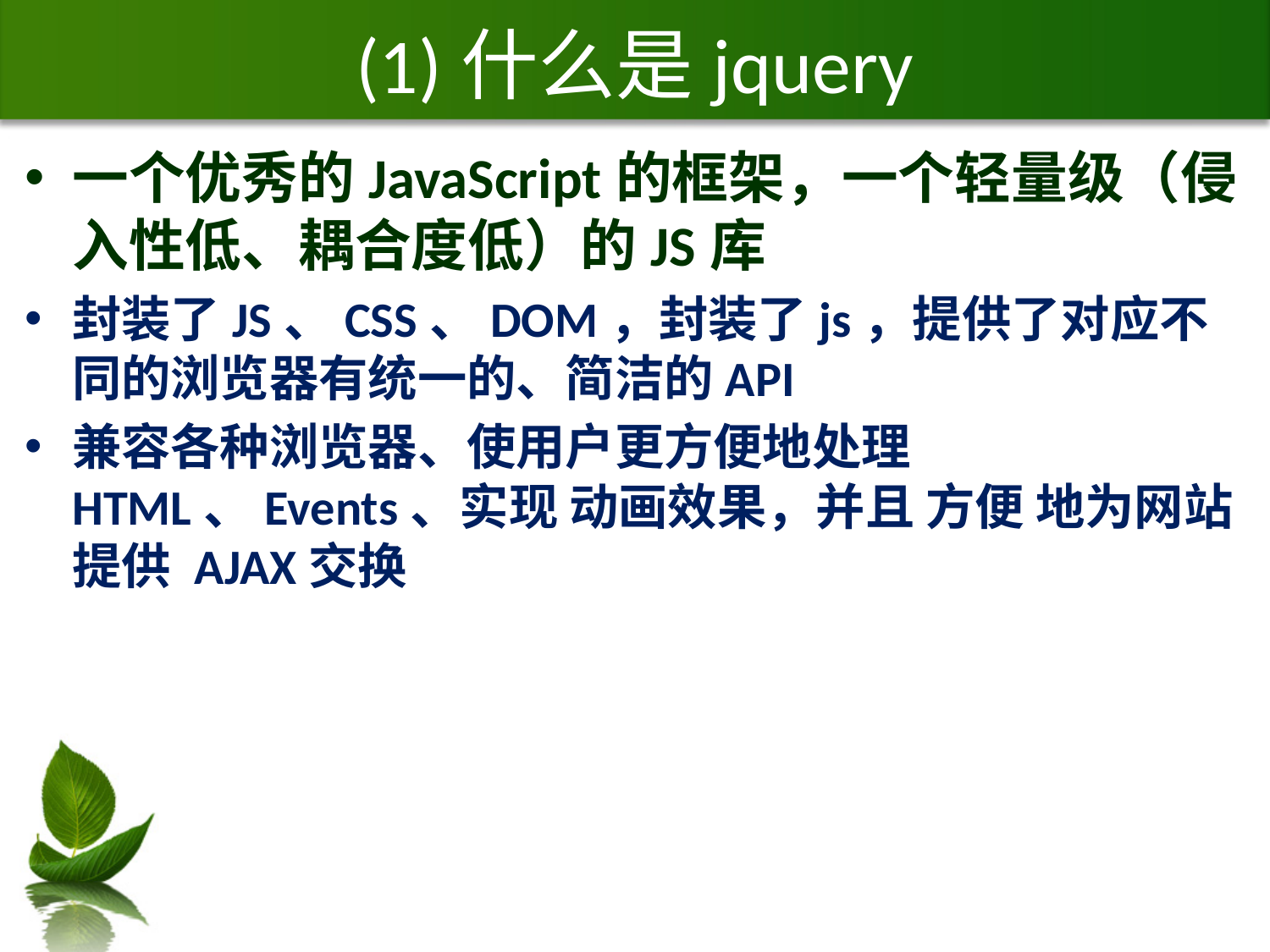

# (1)什么是jquery
一个优秀的JavaScript的框架，一个轻量级（侵入性低、耦合度低）的JS库
封装了JS、CSS、DOM，封装了js，提供了对应不同的浏览器有统一的、简洁的API
兼容各种浏览器、使用户更方便地处理HTML、Events、实现 动画效果，并且 方便 地为网站提供 AJAX交换